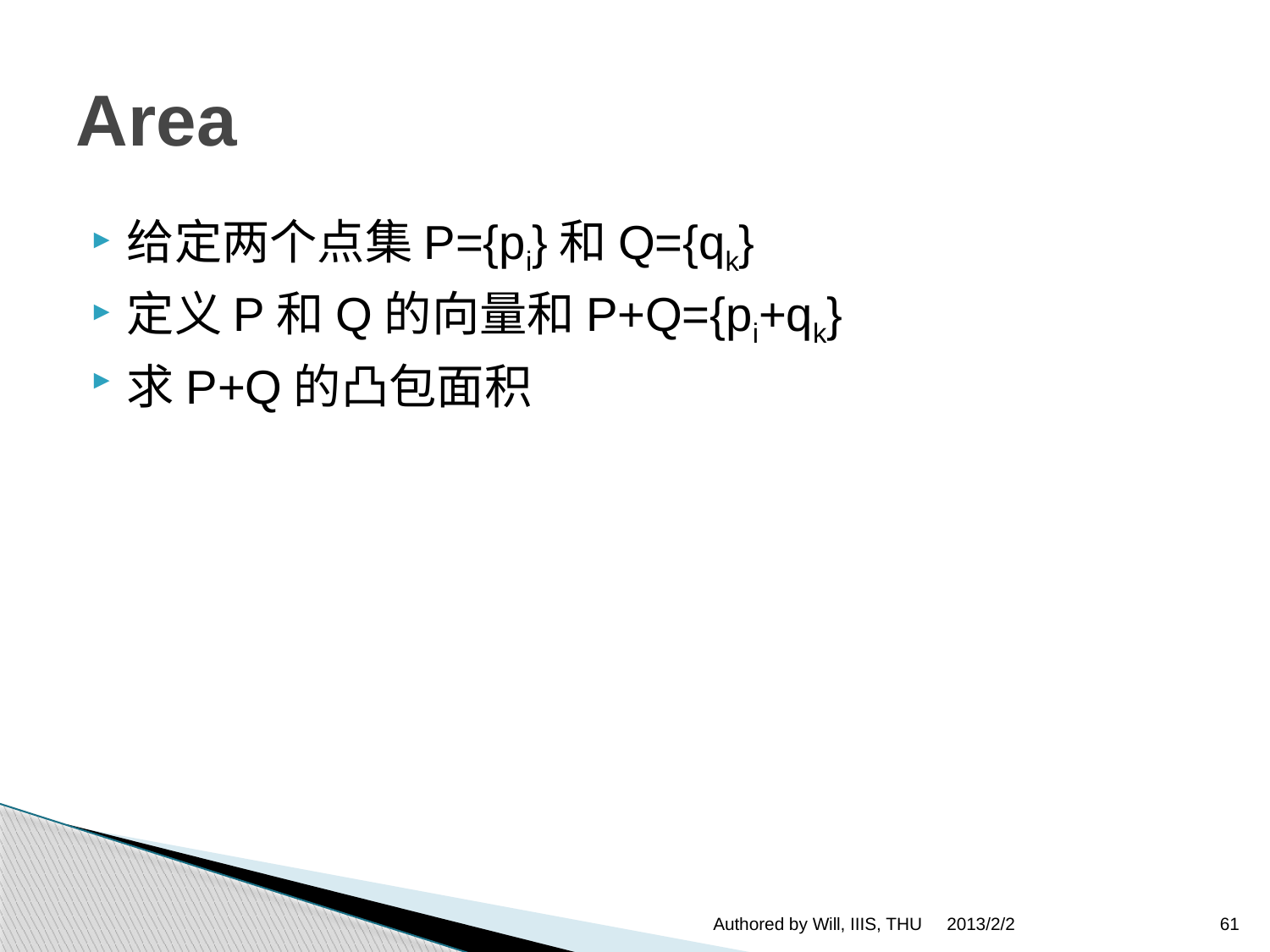

# Area
给定两个点集P={pi}和Q={qk}
定义P和Q的向量和P+Q={pi+qk}
求P+Q的凸包面积
Authored by Will, IIIS, THU
2013/2/2
61